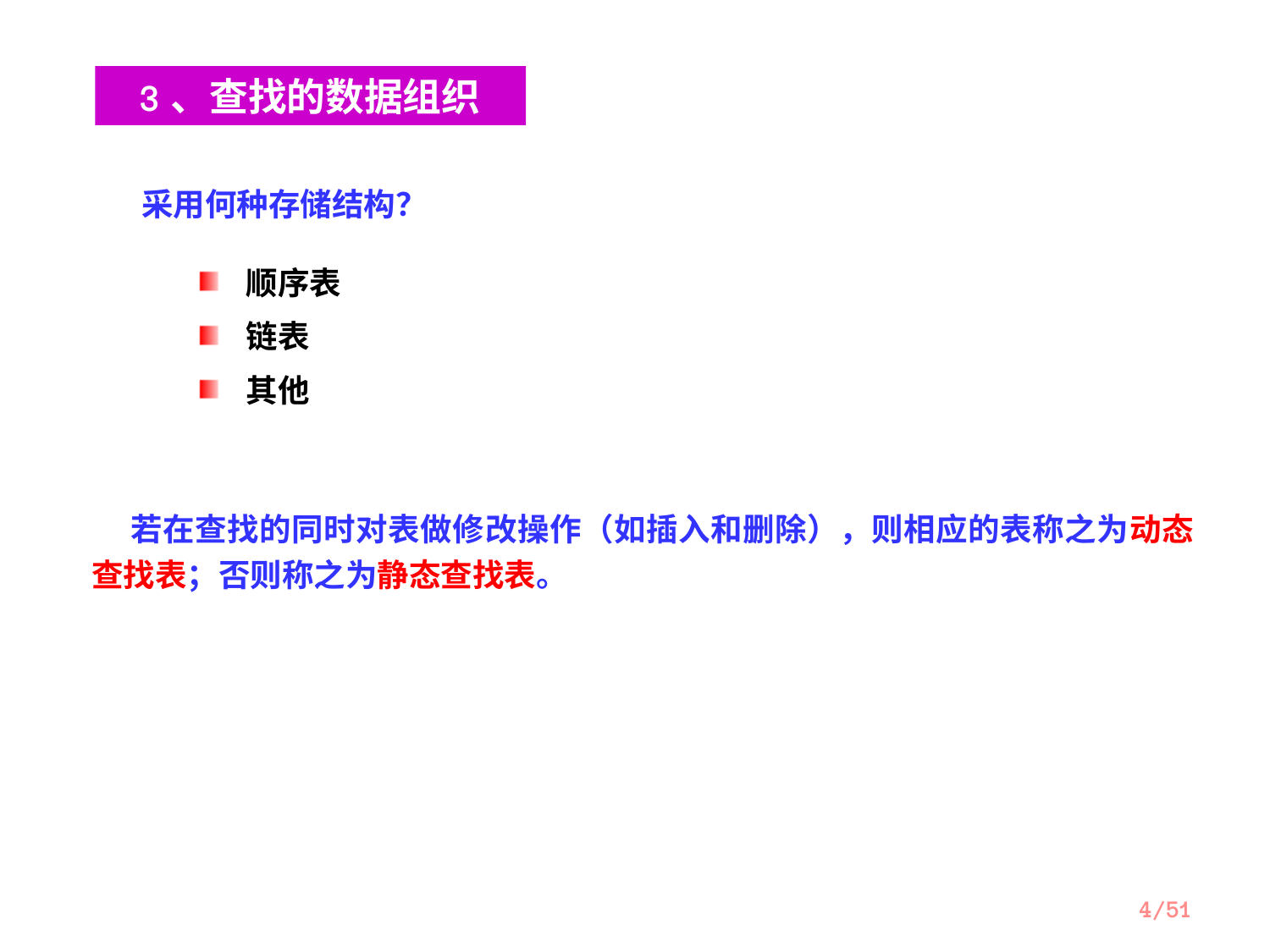

3、查找的数据组织
采用何种存储结构？
顺序表
链表
其他
    若在查找的同时对表做修改操作（如插入和删除），则相应的表称之为动态查找表；否则称之为静态查找表。
4/51